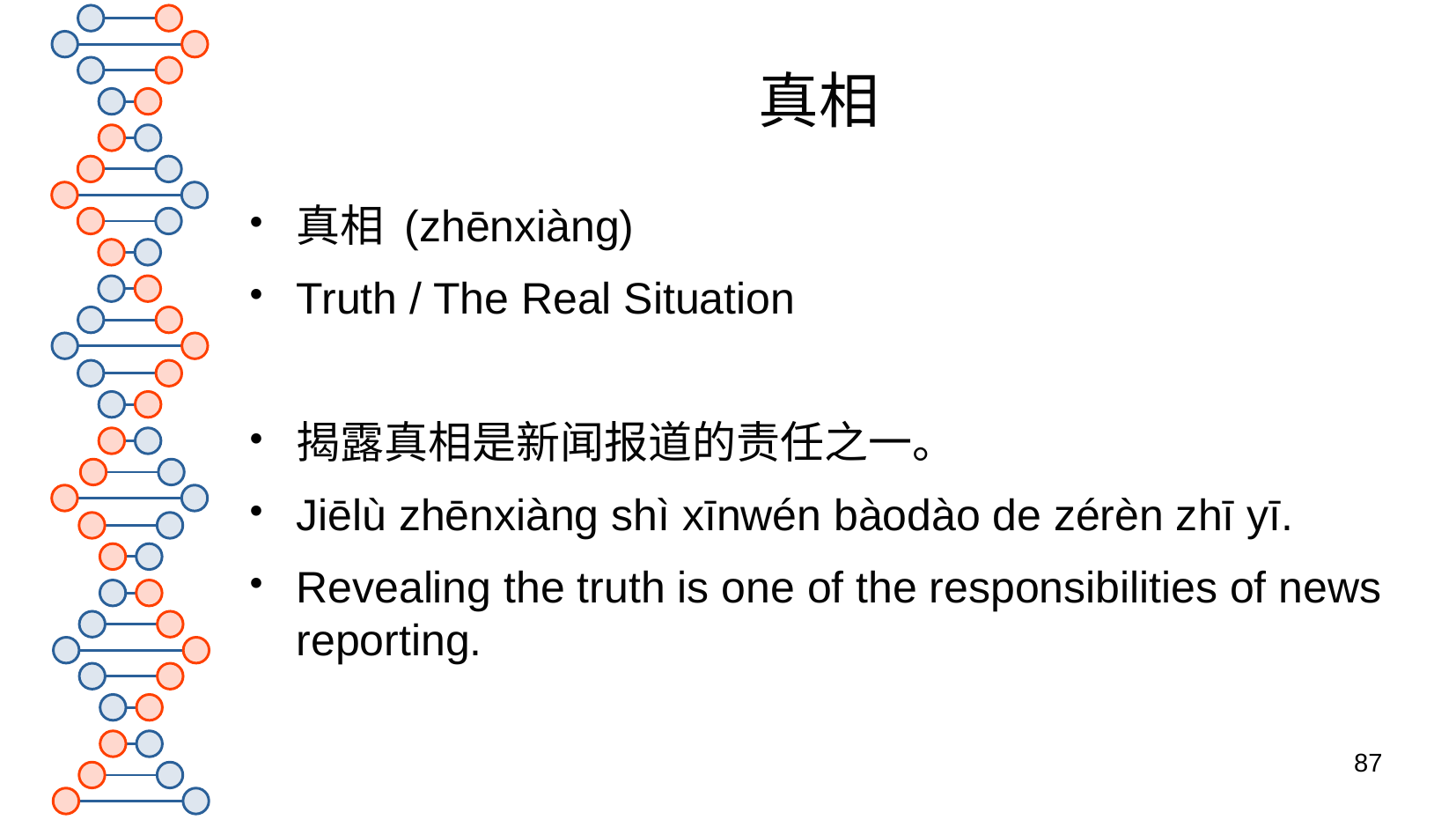

# 真相
真相 (zhēnxiàng)
Truth / The Real Situation

揭露真相是新闻报道的责任之一。
Jiēlù zhēnxiàng shì xīnwén bàodào de zérèn zhī yī.
Revealing the truth is one of the responsibilities of news reporting.

87